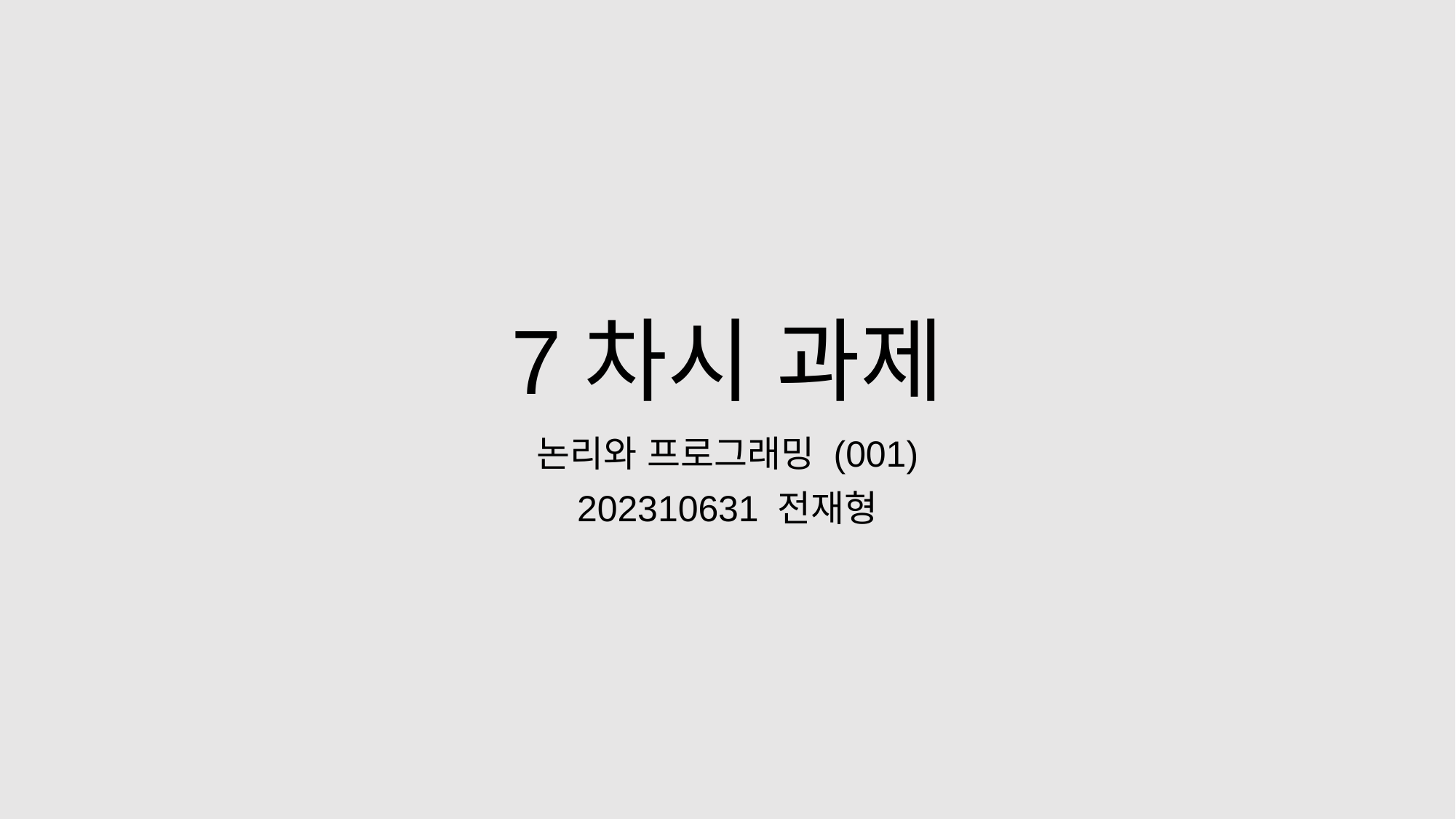

# 7차시 과제
논리와 프로그래밍 (001)
202310631 전재형